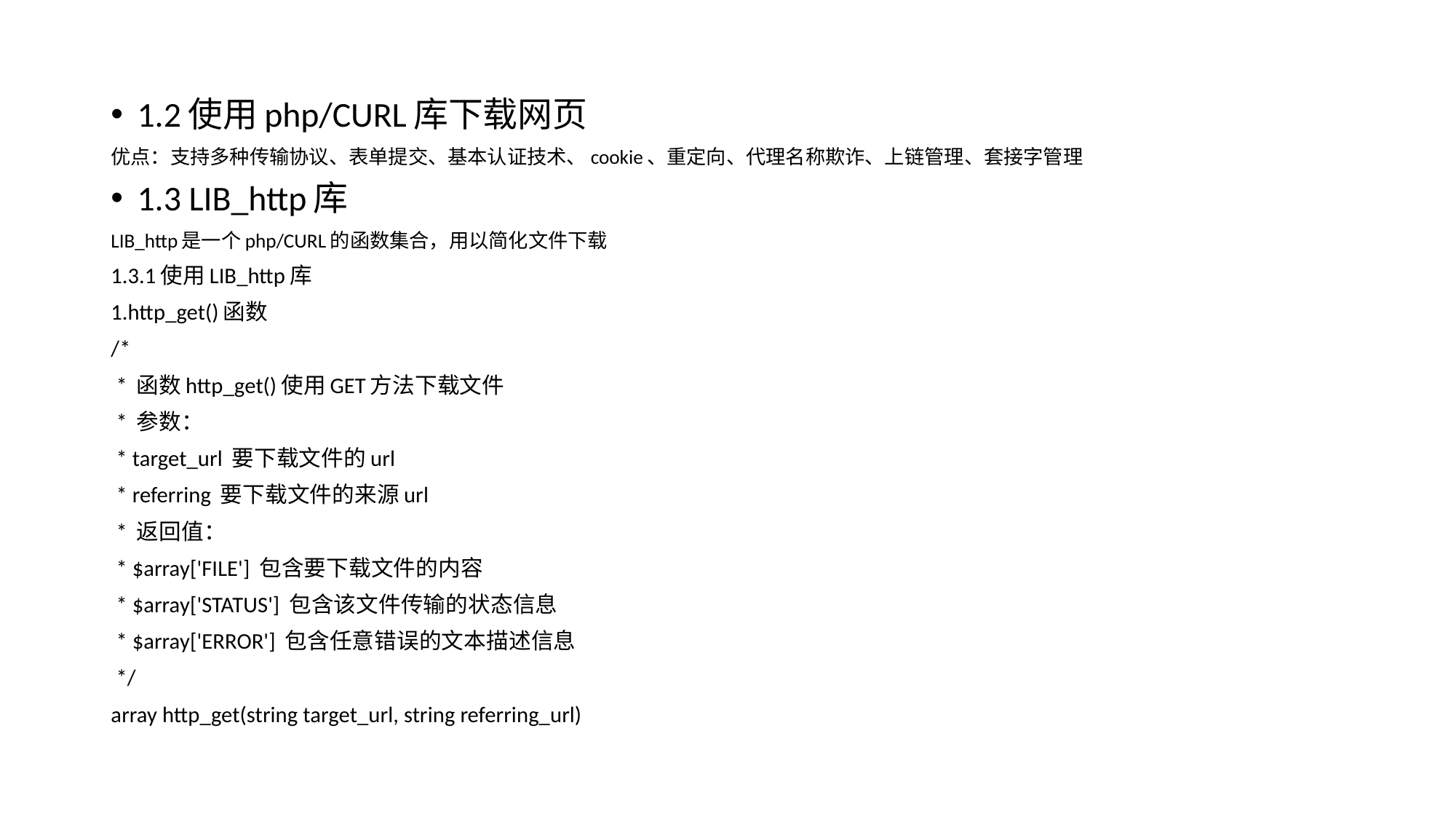

1.2使用php/CURL库下载网页
优点：支持多种传输协议、表单提交、基本认证技术、cookie、重定向、代理名称欺诈、上链管理、套接字管理
1.3 LIB_http库
LIB_http是一个php/CURL的函数集合，用以简化文件下载
1.3.1使用LIB_http库
1.http_get()函数
/*
 * 函数http_get()使用GET方法下载文件
 * 参数：
 * target_url 要下载文件的url
 * referring 要下载文件的来源url
 * 返回值：
 * $array['FILE'] 包含要下载文件的内容
 * $array['STATUS'] 包含该文件传输的状态信息
 * $array['ERROR'] 包含任意错误的文本描述信息
 */
array http_get(string target_url, string referring_url)